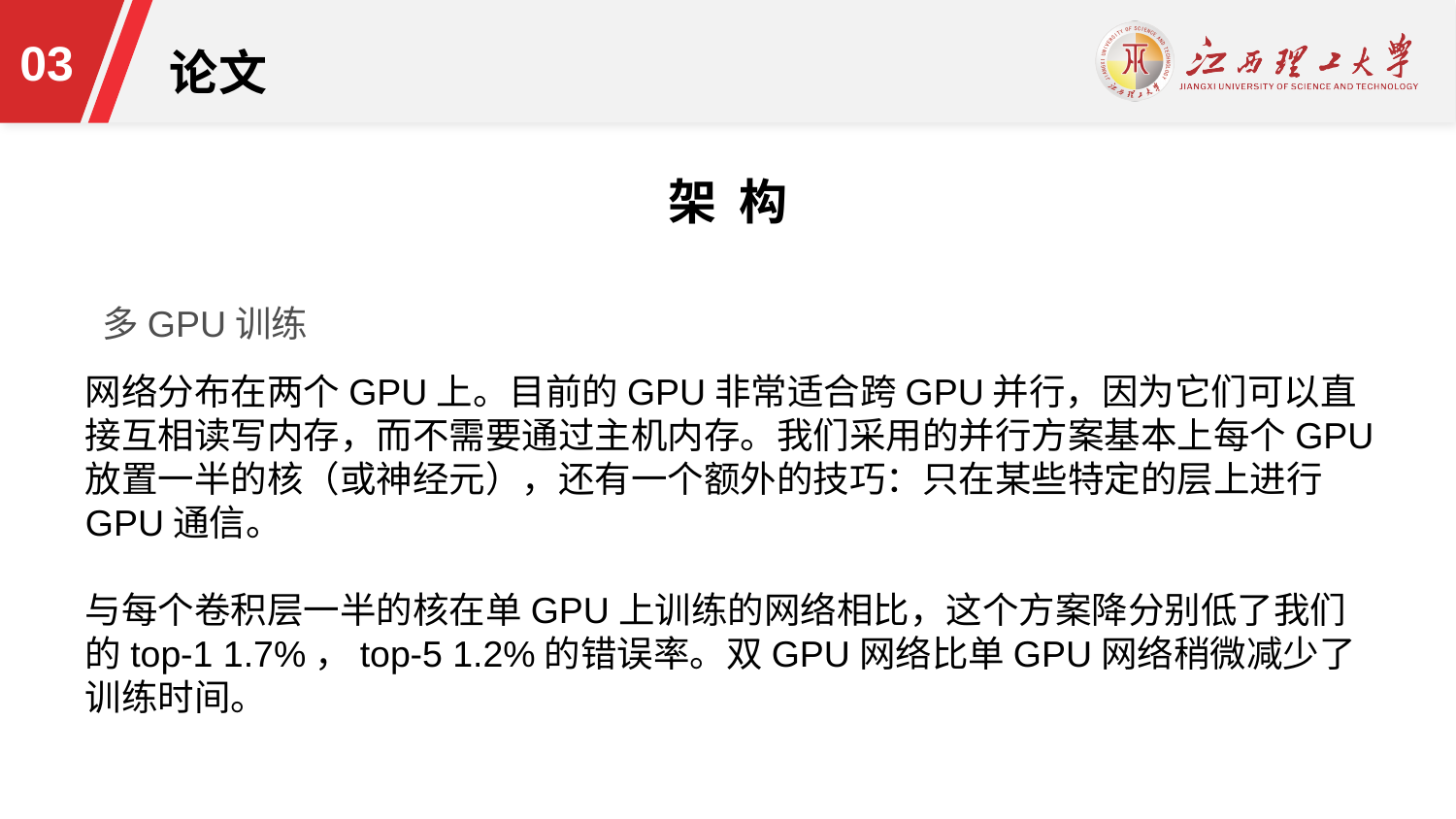

架  构
 多GPU训练
网络分布在两个GPU上。目前的GPU非常适合跨GPU并行，因为它们可以直接互相读写内存，而不需要通过主机内存。我们采用的并行方案基本上每个GPU放置一半的核（或神经元），还有一个额外的技巧：只在某些特定的层上进行GPU通信。

与每个卷积层一半的核在单GPU上训练的网络相比，这个方案降分别低了我们的top-1 1.7%，top-5 1.2%的错误率。双GPU网络比单GPU网络稍微减少了训练时间。